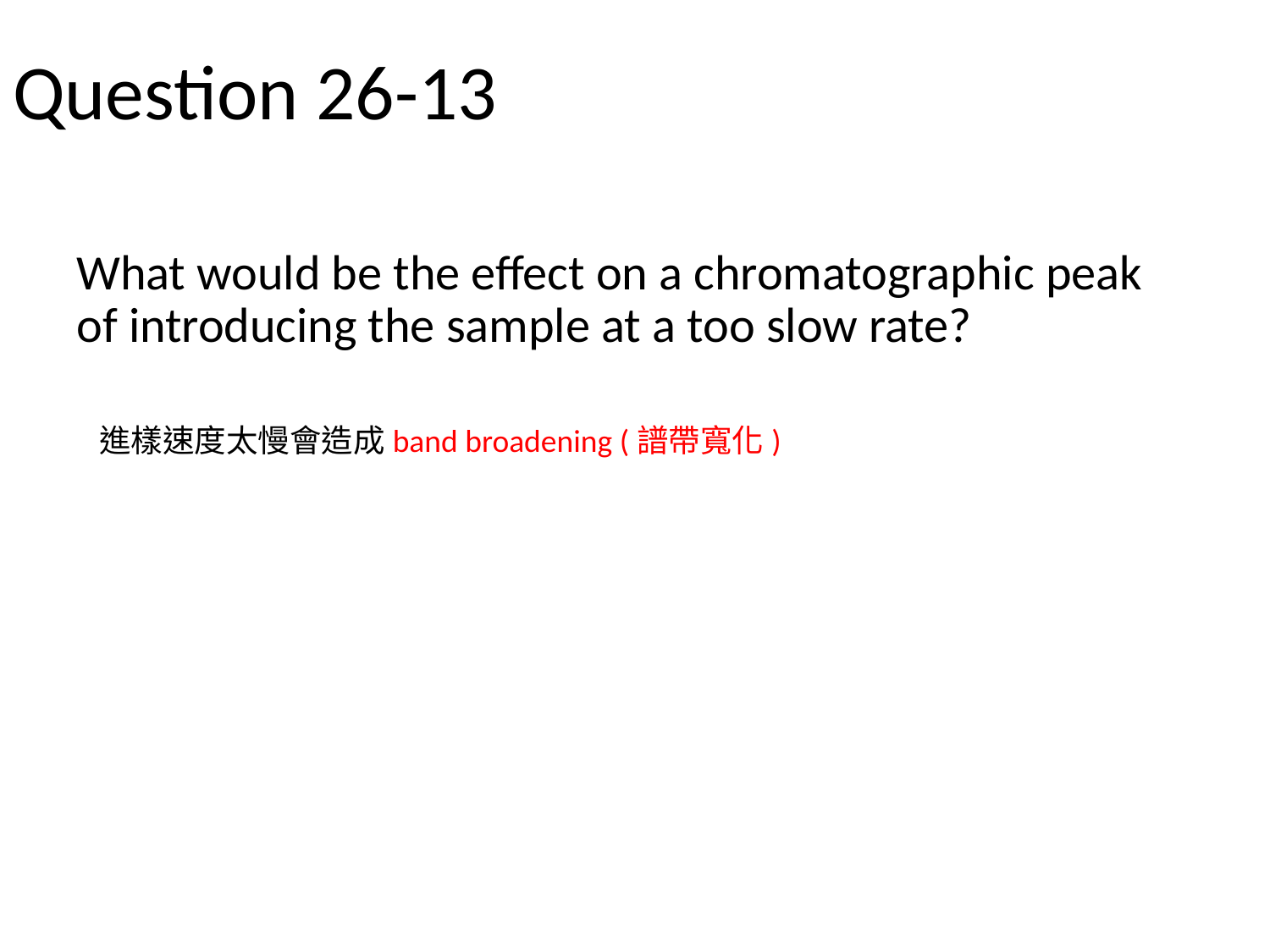

# Question 26-13
What would be the effect on a chromatographic peak of introducing the sample at a too slow rate?
進樣速度太慢會造成band broadening (譜帶寬化)